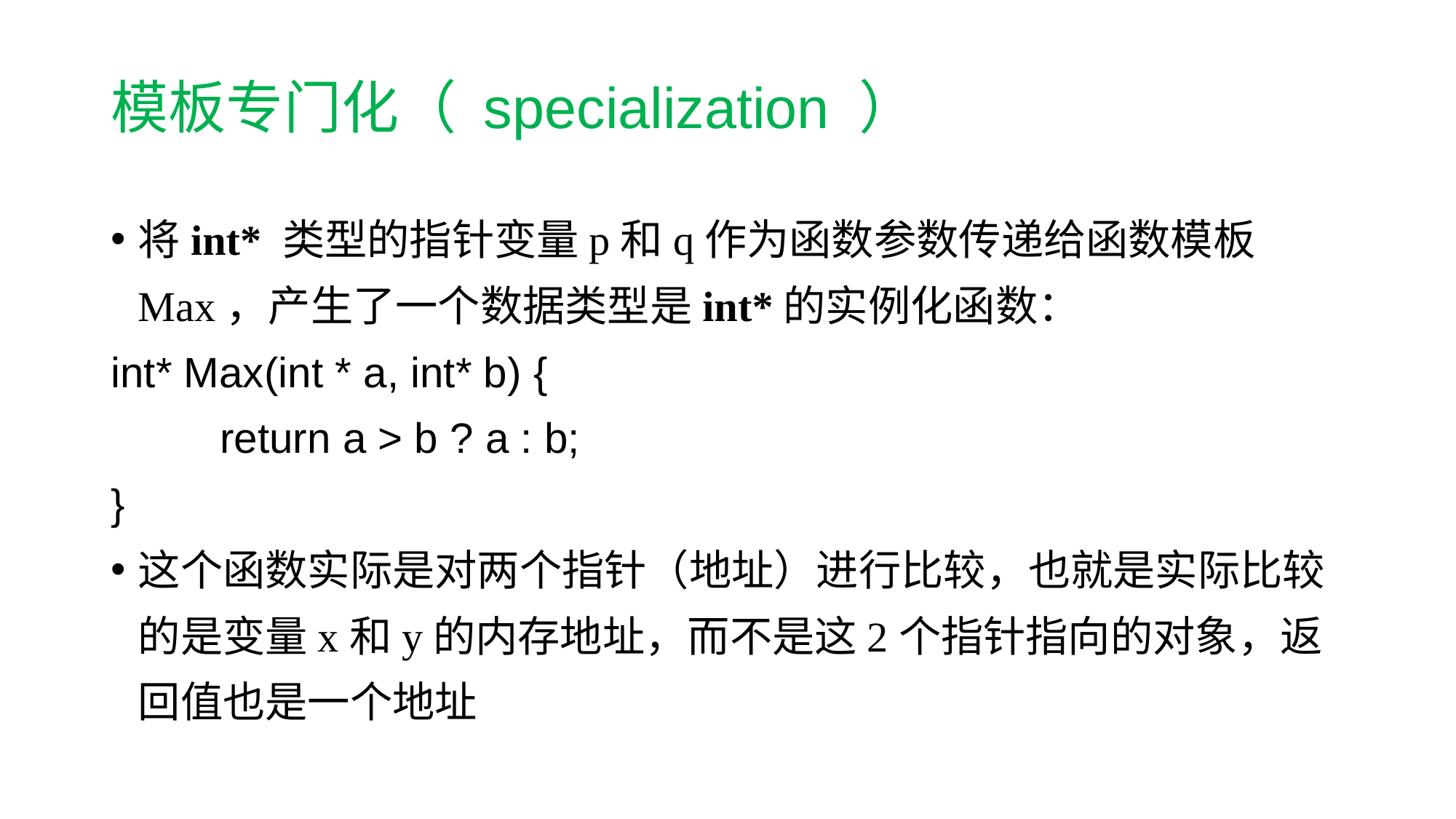

# 模板专门化（ specialization ）
将int* 类型的指针变量p和q作为函数参数传递给函数模板Max，产生了一个数据类型是int*的实例化函数：
int* Max(int * a, int* b) {
	return a > b ? a : b;
}
这个函数实际是对两个指针（地址）进行比较，也就是实际比较的是变量x和y的内存地址，而不是这2个指针指向的对象，返回值也是一个地址